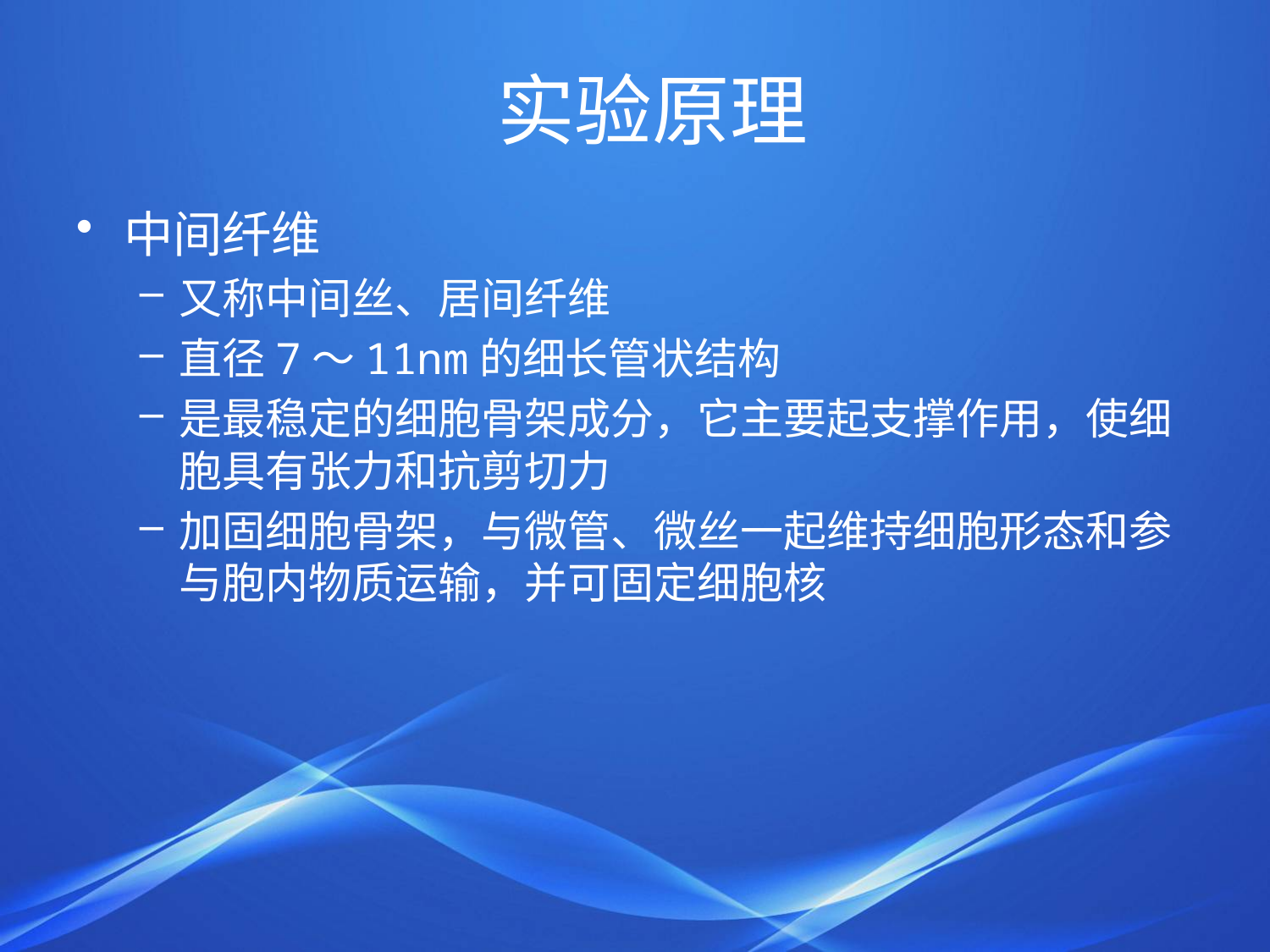

实验原理
中间纤维
又称中间丝、居间纤维
直径7～11nm的细长管状结构
是最稳定的细胞骨架成分，它主要起支撑作用，使细胞具有张力和抗剪切力
加固细胞骨架，与微管、微丝一起维持细胞形态和参与胞内物质运输，并可固定细胞核